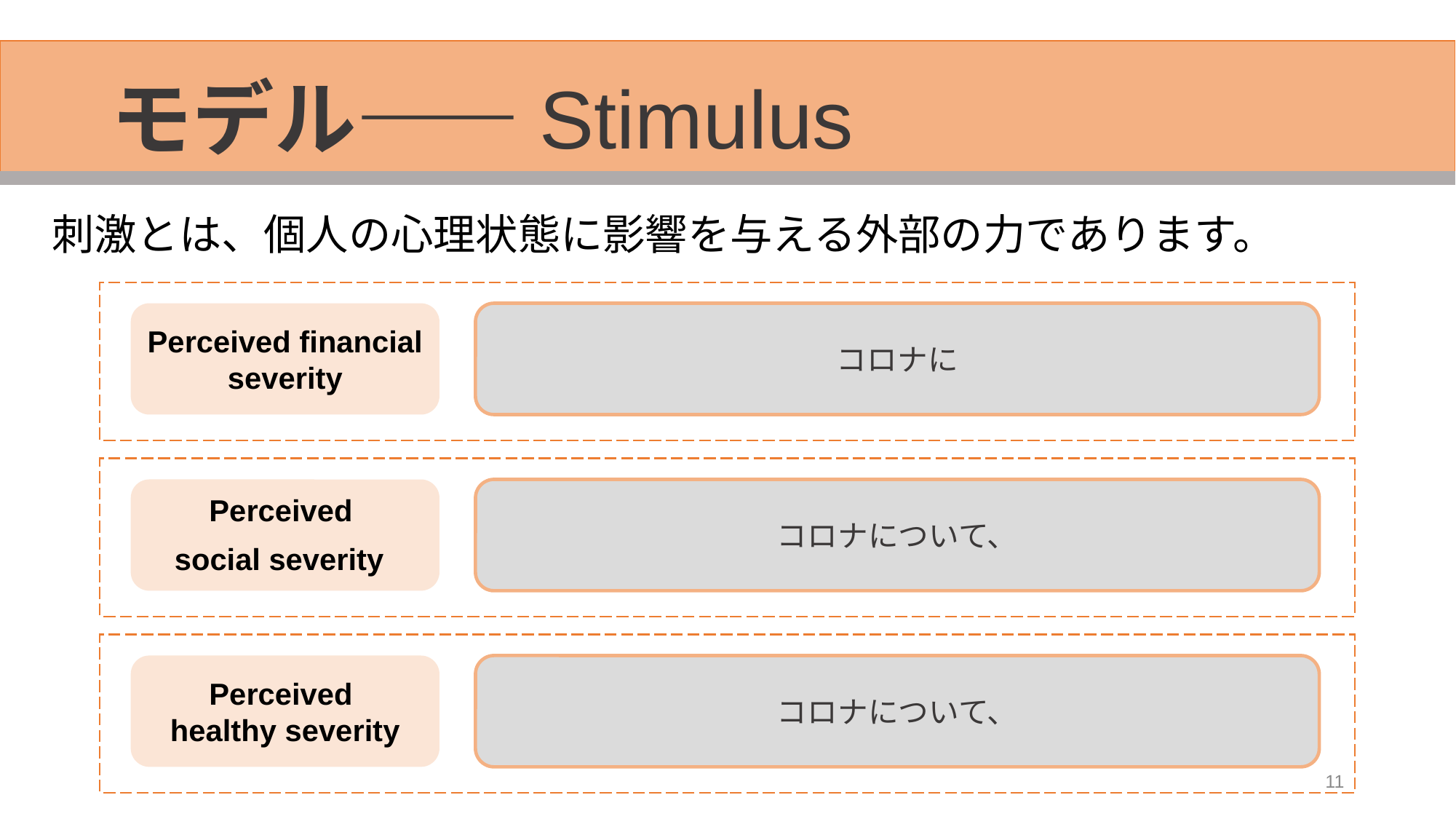

# モデル——Stimulus
刺激とは、個人の心理状態に影響を与える外部の力であります。

Perceived financial severity
コロナに

Perceived
social severity
コロナについて、

Perceived
healthy severity
コロナについて、
11